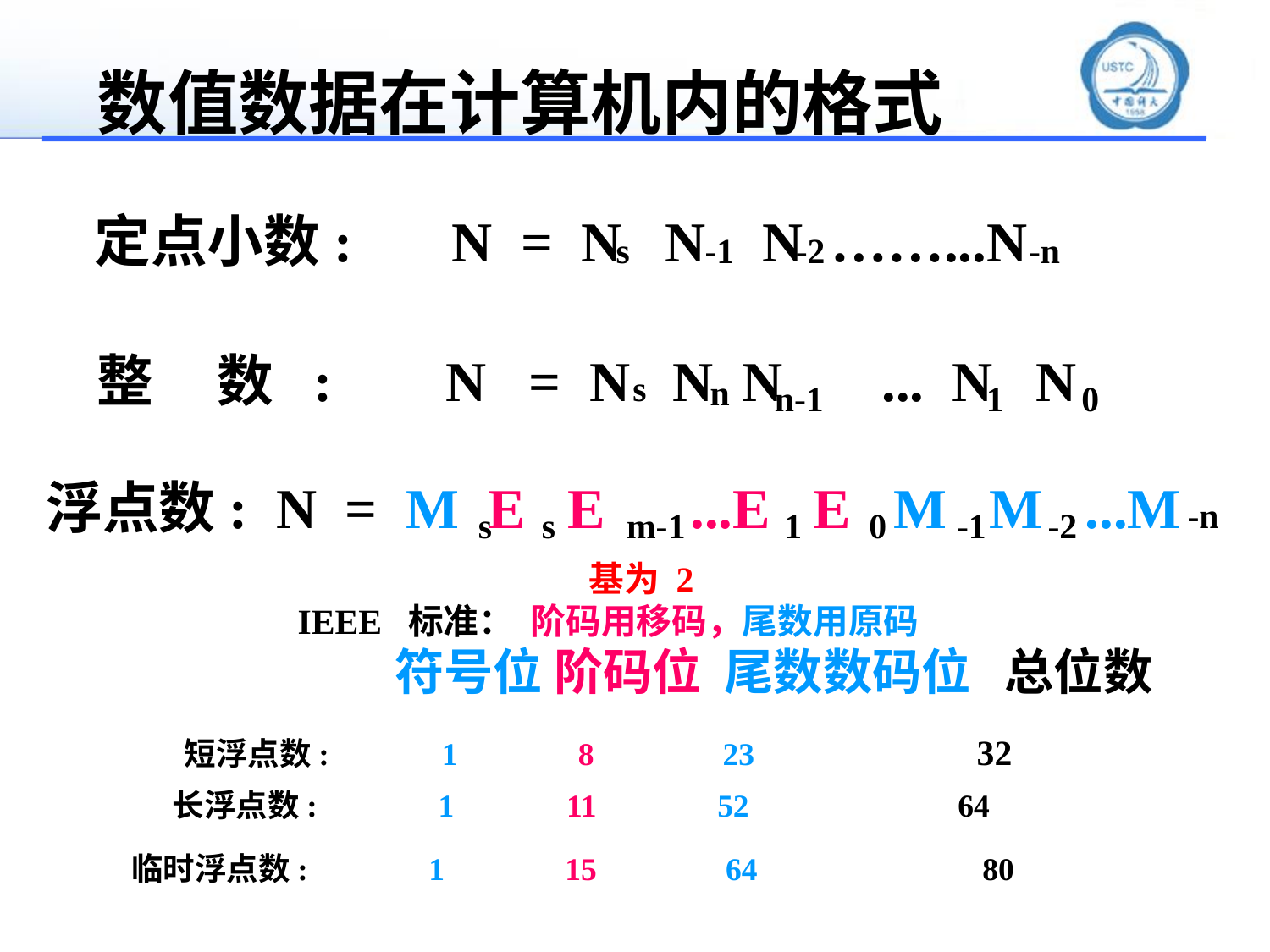

# 数值数据在计算机内的格式

定点小数:       N  =  N   N    N  ……...N
s
-1
-2
-n
整     数  :        N   =  N   N  N       ...  N   N
s
n
n-1
1
0
浮点数:  N  =  M  E   E      ...E   E   M   M   ...M
-n
s
s
m-1
1
0
-1
-2
   基为 2
IEEE  标准：  阶码用移码，尾数用原码
符号位 阶码位  尾数数码位   总位数
  短浮点数:              1               8                23                         32
长浮点数:               1              11               52                          64
临时浮点数:               1               15                64                            80